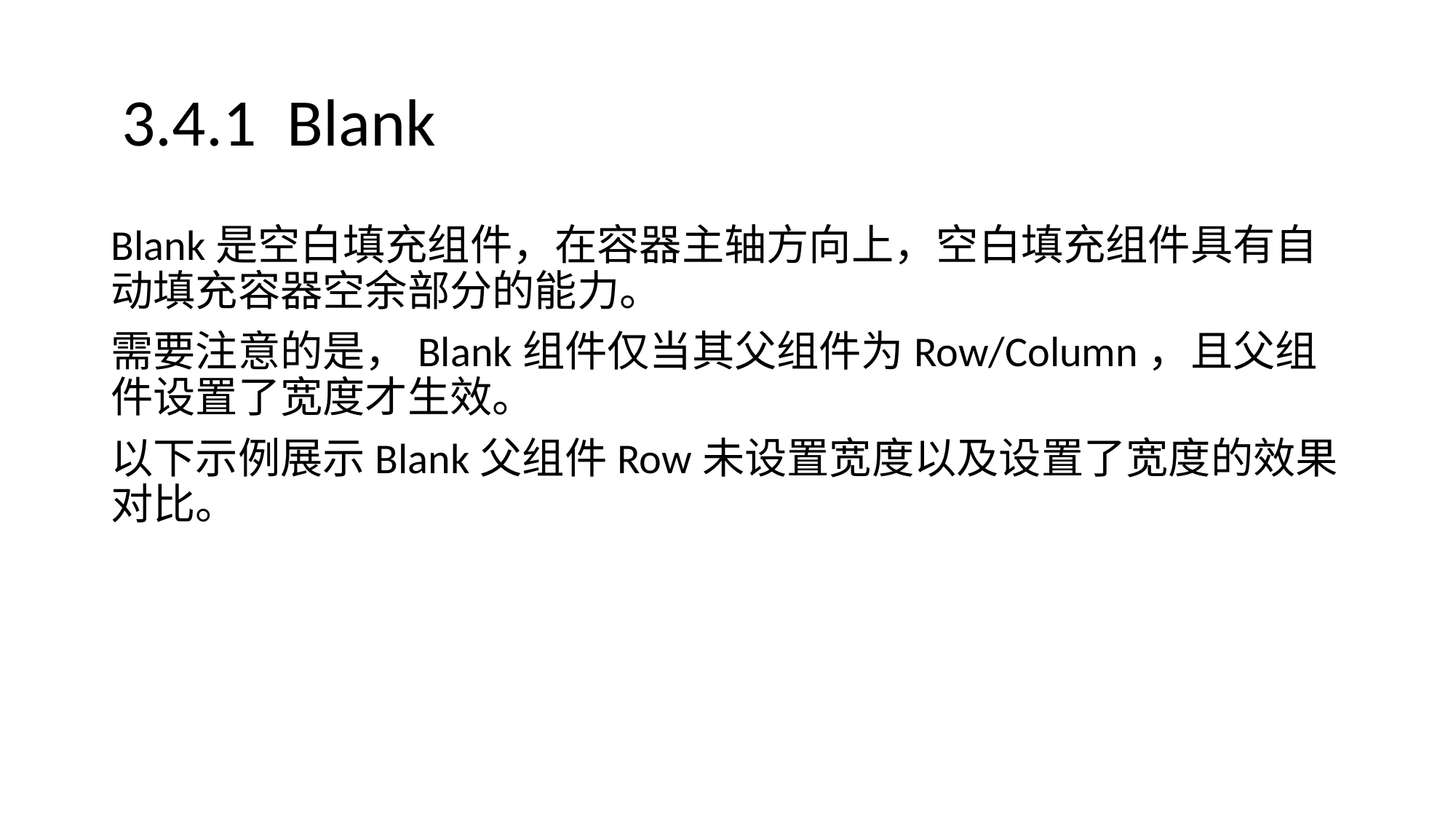

# 3.4.1  Blank
Blank是空白填充组件，在容器主轴方向上，空白填充组件具有自动填充容器空余部分的能力。
需要注意的是，Blank组件仅当其父组件为Row/Column，且父组件设置了宽度才生效。
以下示例展示Blank父组件Row未设置宽度以及设置了宽度的效果对比。